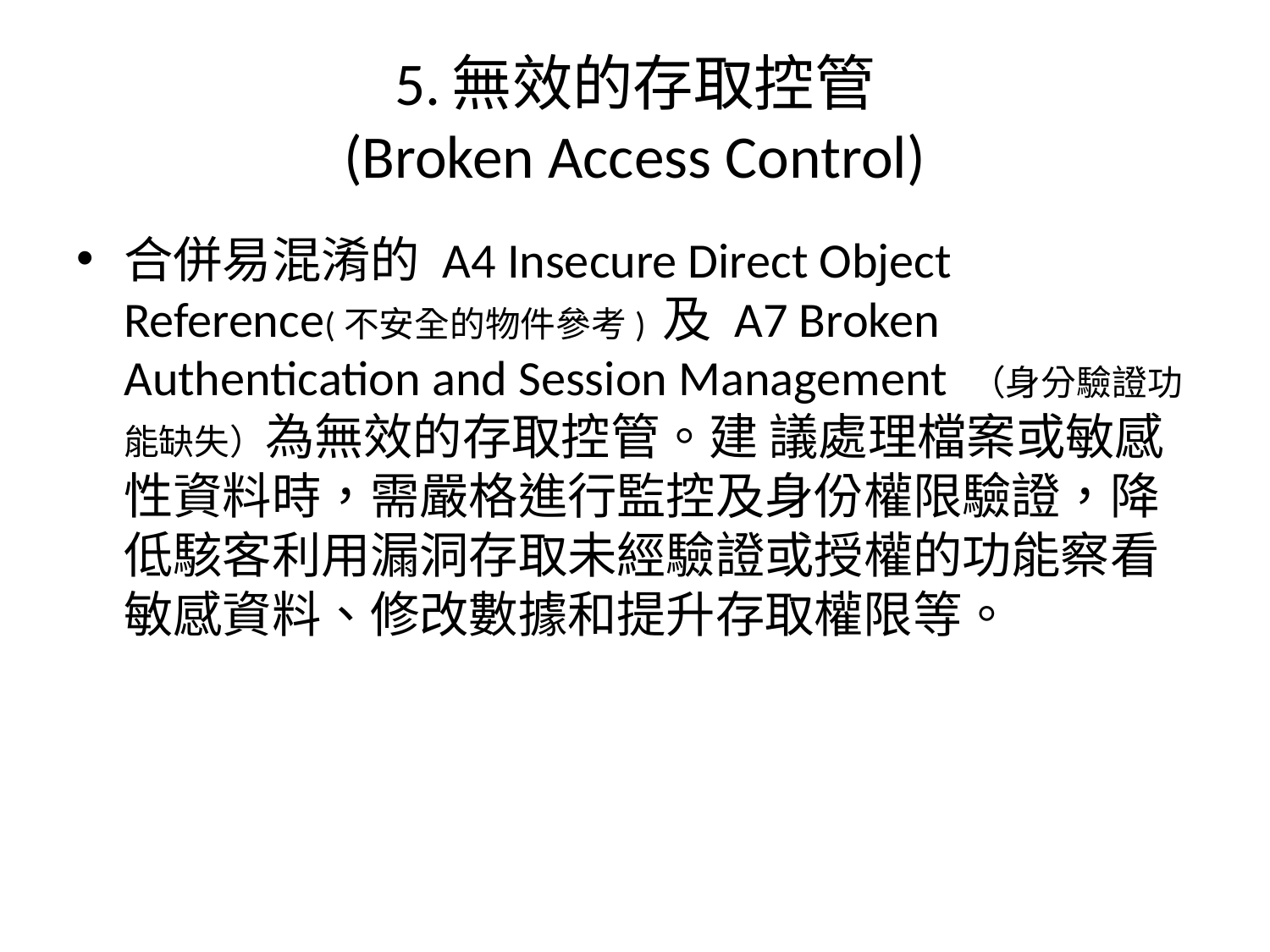

# 5.無效的存取控管 (Broken Access Control)
合併易混淆的 A4 Insecure Direct Object Reference(不安全的物件參考) 及 A7 Broken Authentication and Session Management （身分驗證功能缺失）為無效的存取控管。建 議處理檔案或敏感性資料時，需嚴格進行監控及身份權限驗證，降低駭客利用漏洞存取未經驗證或授權的功能察看敏感資料、修改數據和提升存取權限等。